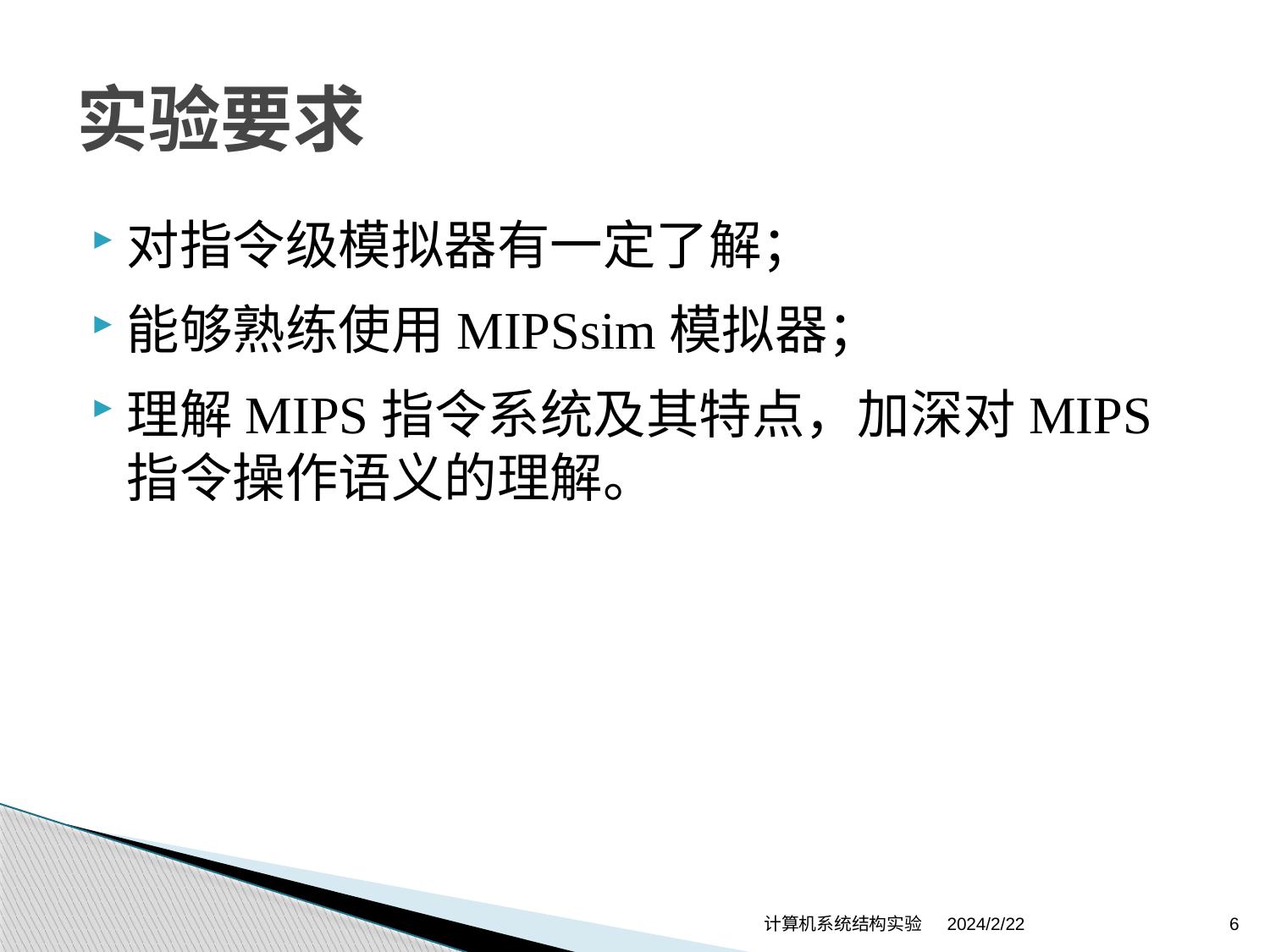

# 实验要求
对指令级模拟器有一定了解；
能够熟练使用MIPSsim模拟器；
理解MIPS指令系统及其特点，加深对MIPS指令操作语义的理解。
计算机系统结构实验
2024/2/22
6